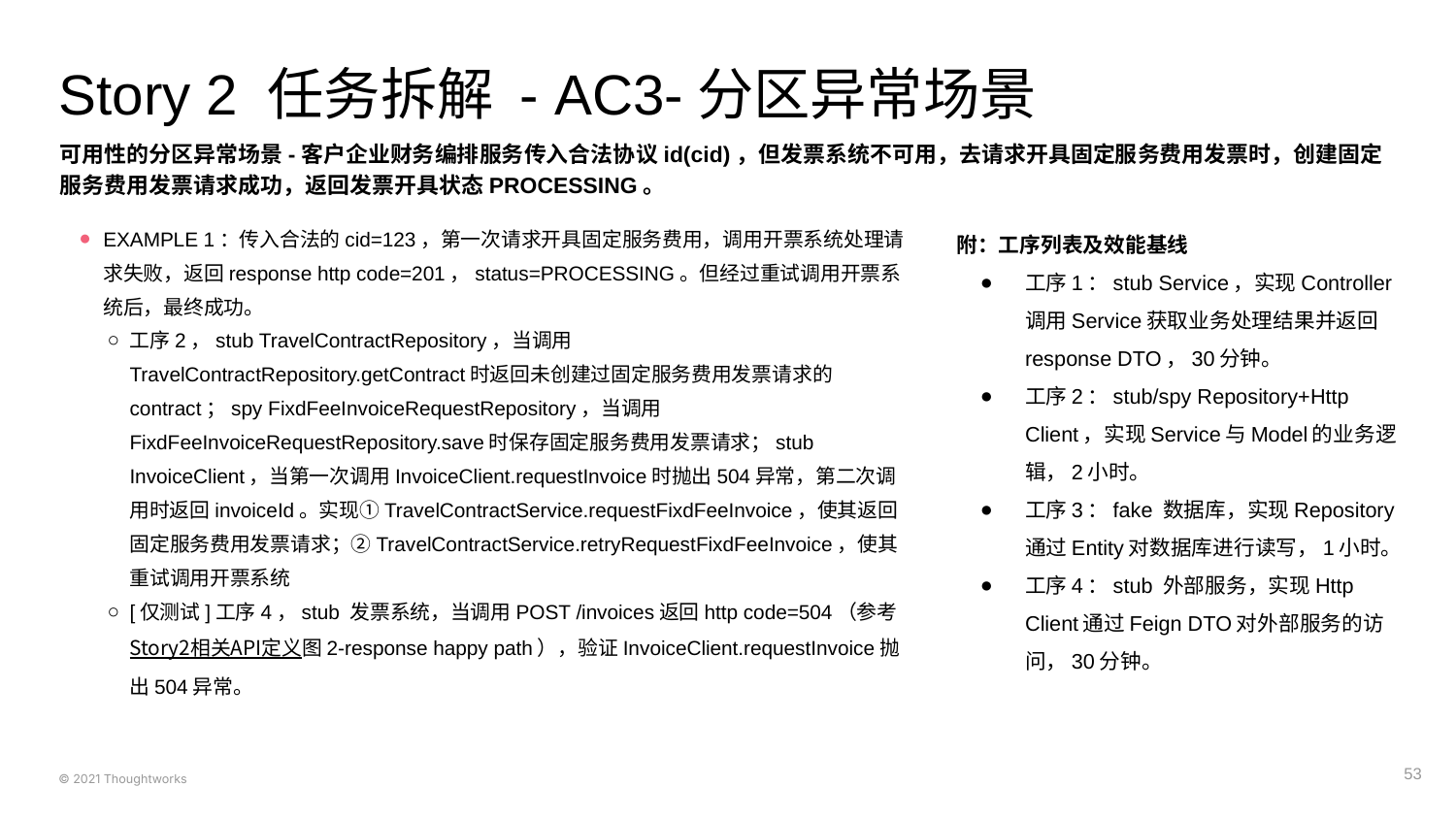

# Story 2 任务拆解 - AC3-分区异常场景
可用性的分区异常场景-客户企业财务编排服务传入合法协议id(cid)，但发票系统不可用，去请求开具固定服务费用发票时，创建固定服务费用发票请求成功，返回发票开具状态PROCESSING。

附：工序列表及效能基线
工序1：stub Service，实现Controller调用Service获取业务处理结果并返回response DTO，30分钟。
工序2：stub/spy Repository+Http Client，实现Service与Model的业务逻辑，2小时。
工序3：fake 数据库，实现Repository通过Entity对数据库进行读写，1小时。
工序4：stub 外部服务，实现Http Client通过Feign DTO对外部服务的访问，30分钟。
EXAMPLE 1：传入合法的cid=123，第一次请求开具固定服务费用，调用开票系统处理请求失败，返回response http code=201，status=PROCESSING。但经过重试调用开票系统后，最终成功。
工序2，stub TravelContractRepository，当调用 TravelContractRepository.getContract时返回未创建过固定服务费用发票请求的contract；spy FixdFeeInvoiceRequestRepository，当调用FixdFeeInvoiceRequestRepository.save时保存固定服务费用发票请求；stub InvoiceClient，当第一次调用InvoiceClient.requestInvoice时抛出504异常，第二次调用时返回invoiceId。实现①TravelContractService.requestFixdFeeInvoice，使其返回固定服务费用发票请求；②TravelContractService.retryRequestFixdFeeInvoice，使其重试调用开票系统
[仅测试]工序4，stub 发票系统，当调用POST /invoices返回http code=504（参考Story2相关API定义图2-response happy path），验证InvoiceClient.requestInvoice抛出504异常。
53